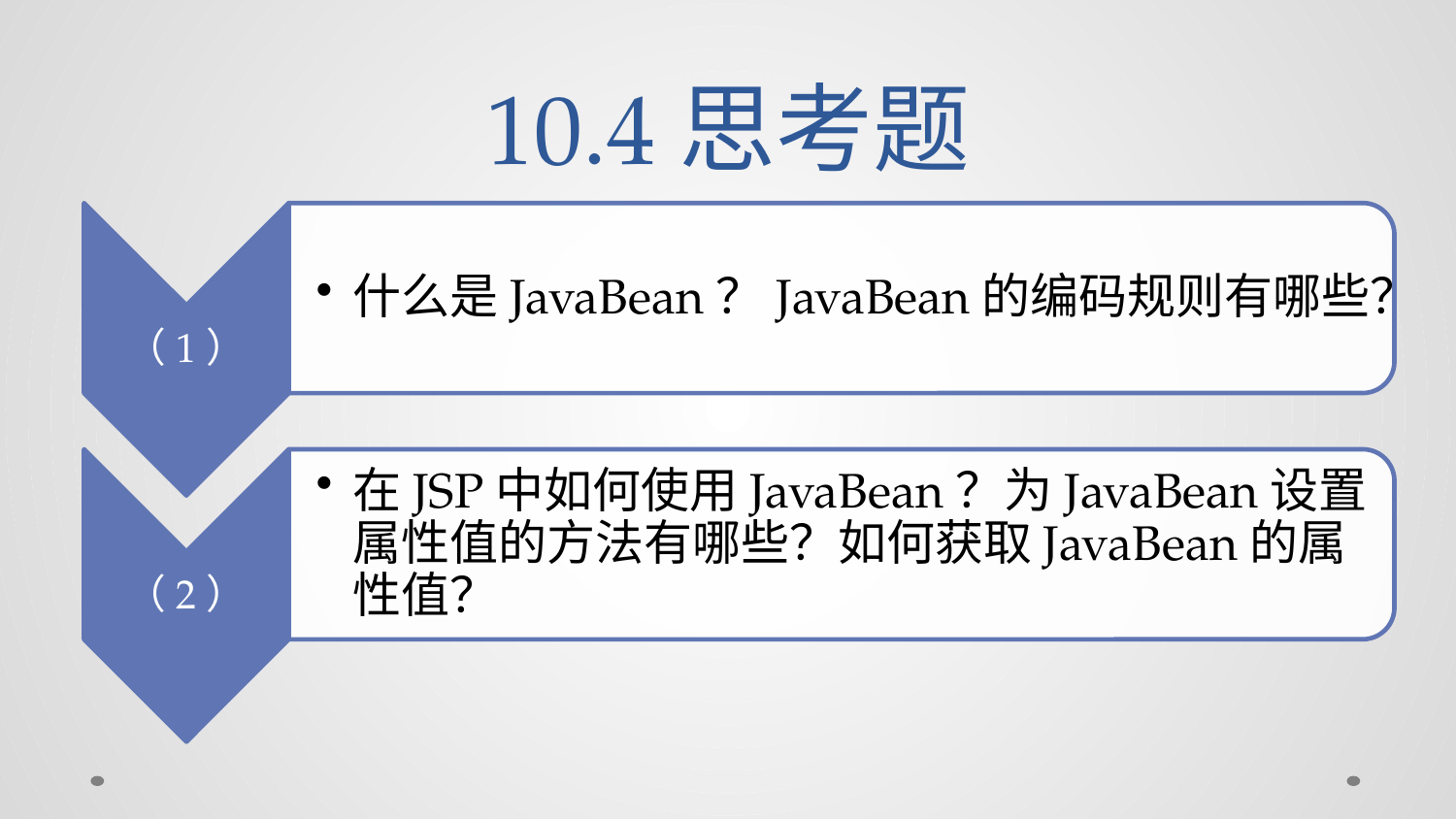

# 10.4思考题
（1）
什么是JavaBean？JavaBean的编码规则有哪些？
（2）
在JSP中如何使用JavaBean？为JavaBean设置属性值的方法有哪些？如何获取JavaBean的属性值？